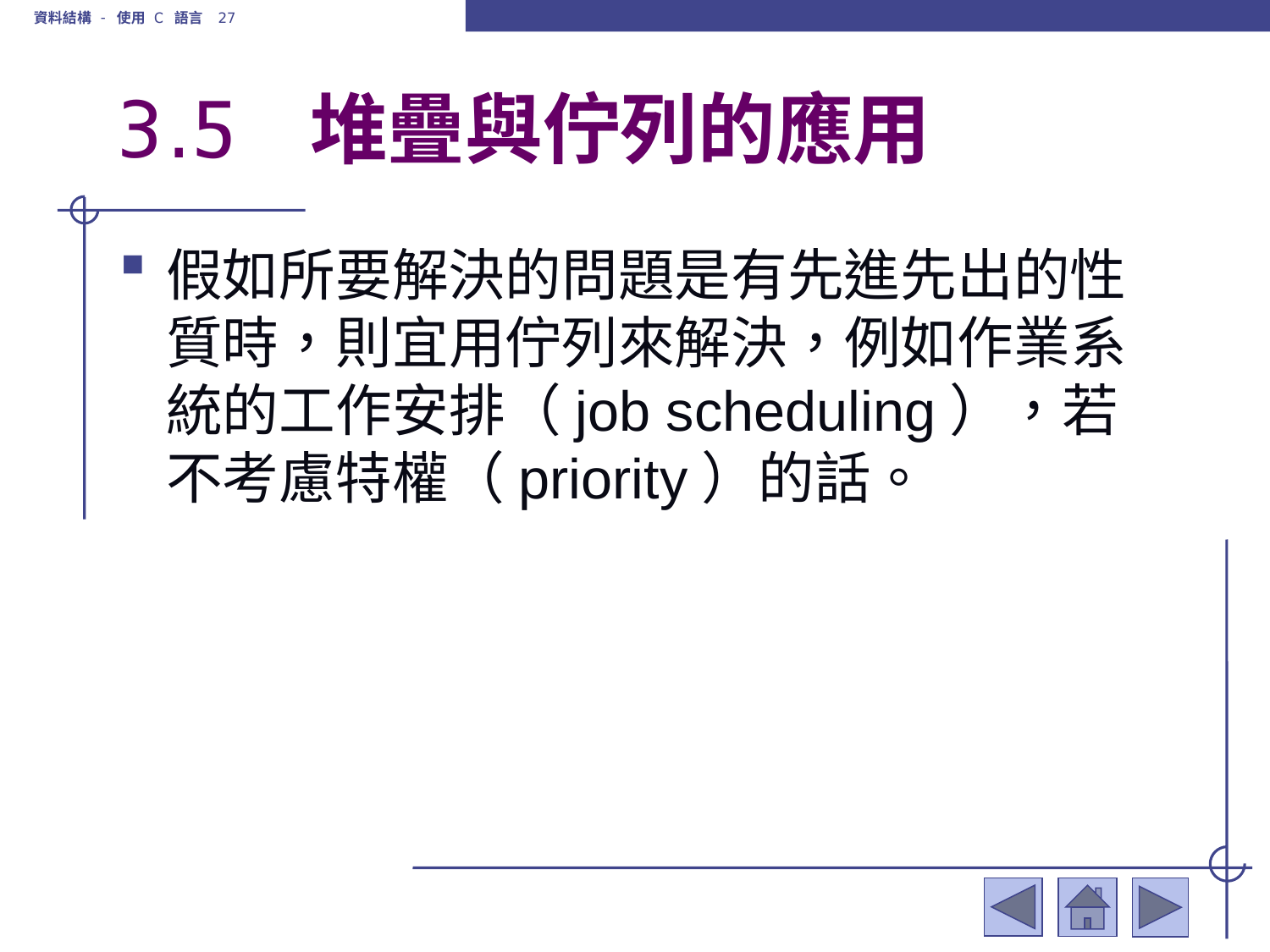

資料結構 - 使用 C 語言   27
# 3.5	  堆疊與佇列的應用
假如所要解決的問題是有先進先出的性質時，則宜用佇列來解決，例如作業系統的工作安排（job scheduling），若不考慮特權（priority）的話。